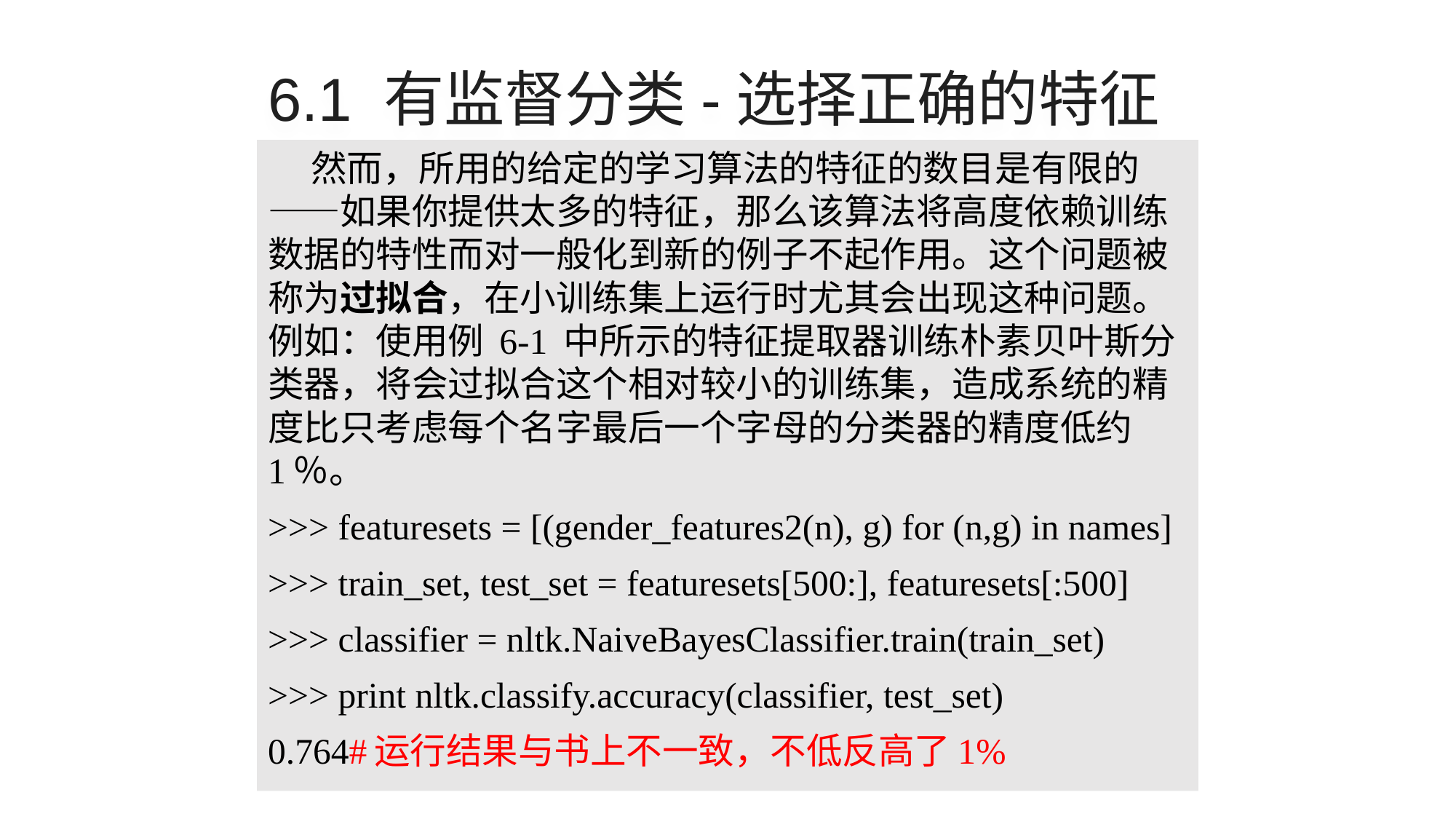

# 6.1 有监督分类-选择正确的特征
然而，所用的给定的学习算法的特征的数目是有限的——如果你提供太多的特征，那么该算法将高度依赖训练数据的特性而对一般化到新的例子不起作用。这个问题被称为过拟合，在小训练集上运行时尤其会出现这种问题。例如：使用例 6-1 中所示的特征提取器训练朴素贝叶斯分类器，将会过拟合这个相对较小的训练集，造成系统的精度比只考虑每个名字最后一个字母的分类器的精度低约 1％。
>>> featuresets = [(gender_features2(n), g) for (n,g) in names]
>>> train_set, test_set = featuresets[500:], featuresets[:500]
>>> classifier = nltk.NaiveBayesClassifier.train(train_set)
>>> print nltk.classify.accuracy(classifier, test_set)
0.764#运行结果与书上不一致，不低反高了1%